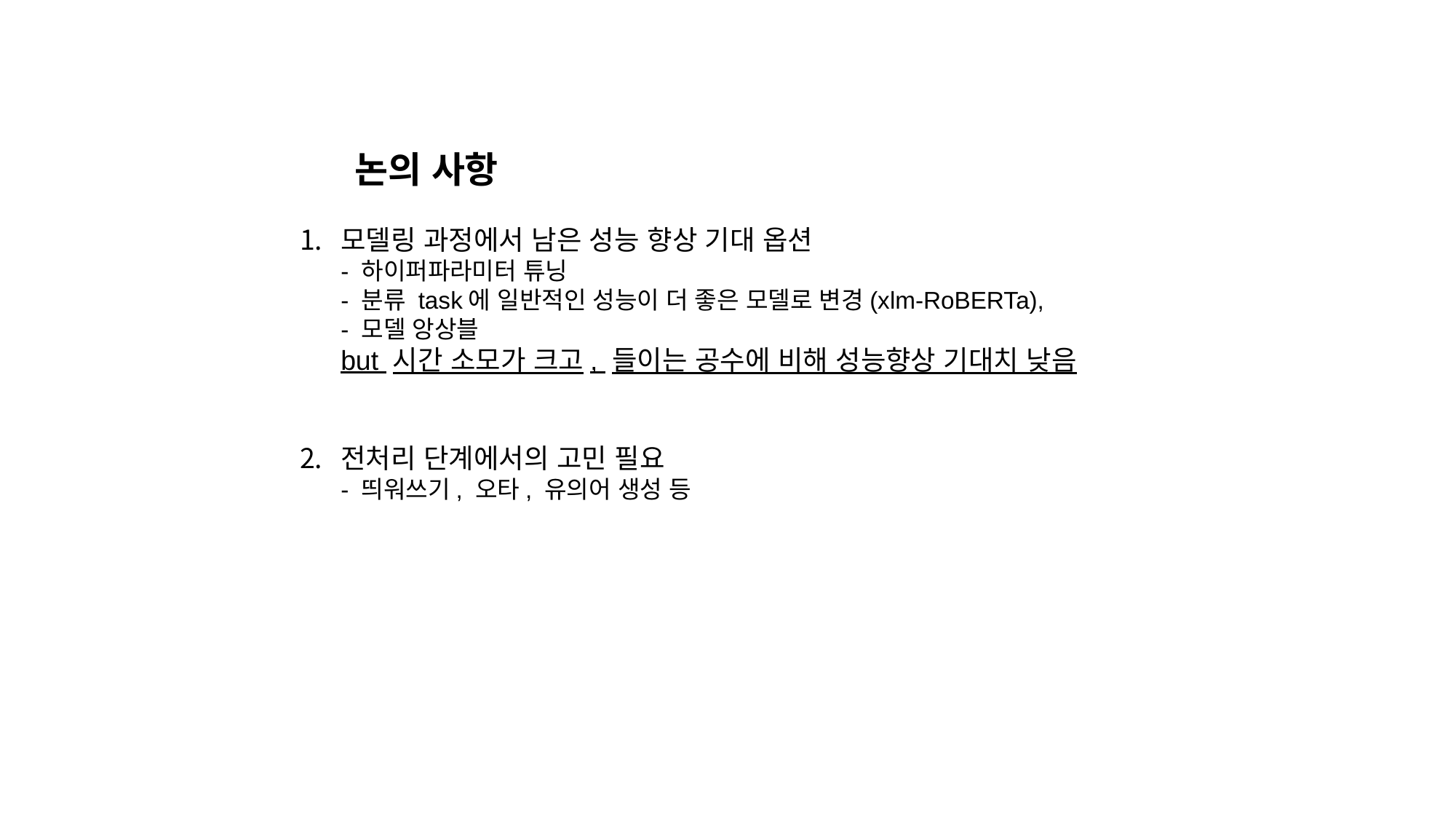

논의 사항

모델링 과정에서 남은 성능 향상 기대 옵션
- 하이퍼파라미터 튜닝
- 분류 task에 일반적인 성능이 더 좋은 모델로 변경(xlm-RoBERTa),
- 모델 앙상블
but 시간 소모가 크고, 들이는 공수에 비해 성능향상 기대치 낮음
전처리 단계에서의 고민 필요
- 띄워쓰기, 오타, 유의어 생성 등